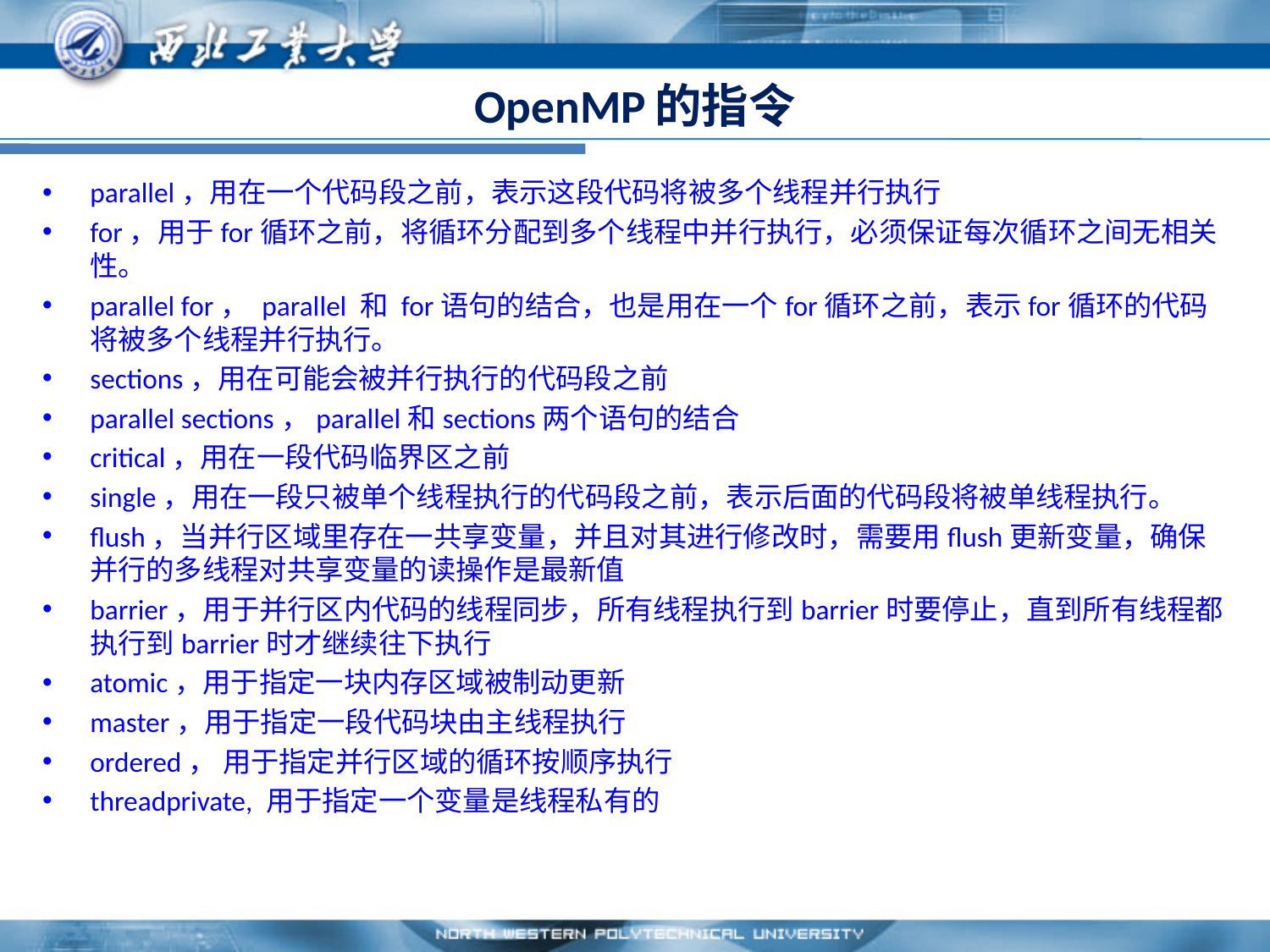

# OpenMP的指令
parallel，用在一个代码段之前，表示这段代码将被多个线程并行执行
for，用于for循环之前，将循环分配到多个线程中并行执行，必须保证每次循环之间无相关性。
parallel for， parallel 和 for语句的结合，也是用在一个for循环之前，表示for循环的代码将被多个线程并行执行。
sections，用在可能会被并行执行的代码段之前
parallel sections，parallel和sections两个语句的结合
critical，用在一段代码临界区之前
single，用在一段只被单个线程执行的代码段之前，表示后面的代码段将被单线程执行。
flush，当并行区域里存在一共享变量，并且对其进行修改时，需要用flush更新变量，确保并行的多线程对共享变量的读操作是最新值
barrier，用于并行区内代码的线程同步，所有线程执行到barrier时要停止，直到所有线程都执行到barrier时才继续往下执行
atomic，用于指定一块内存区域被制动更新
master，用于指定一段代码块由主线程执行
ordered， 用于指定并行区域的循环按顺序执行
threadprivate, 用于指定一个变量是线程私有的